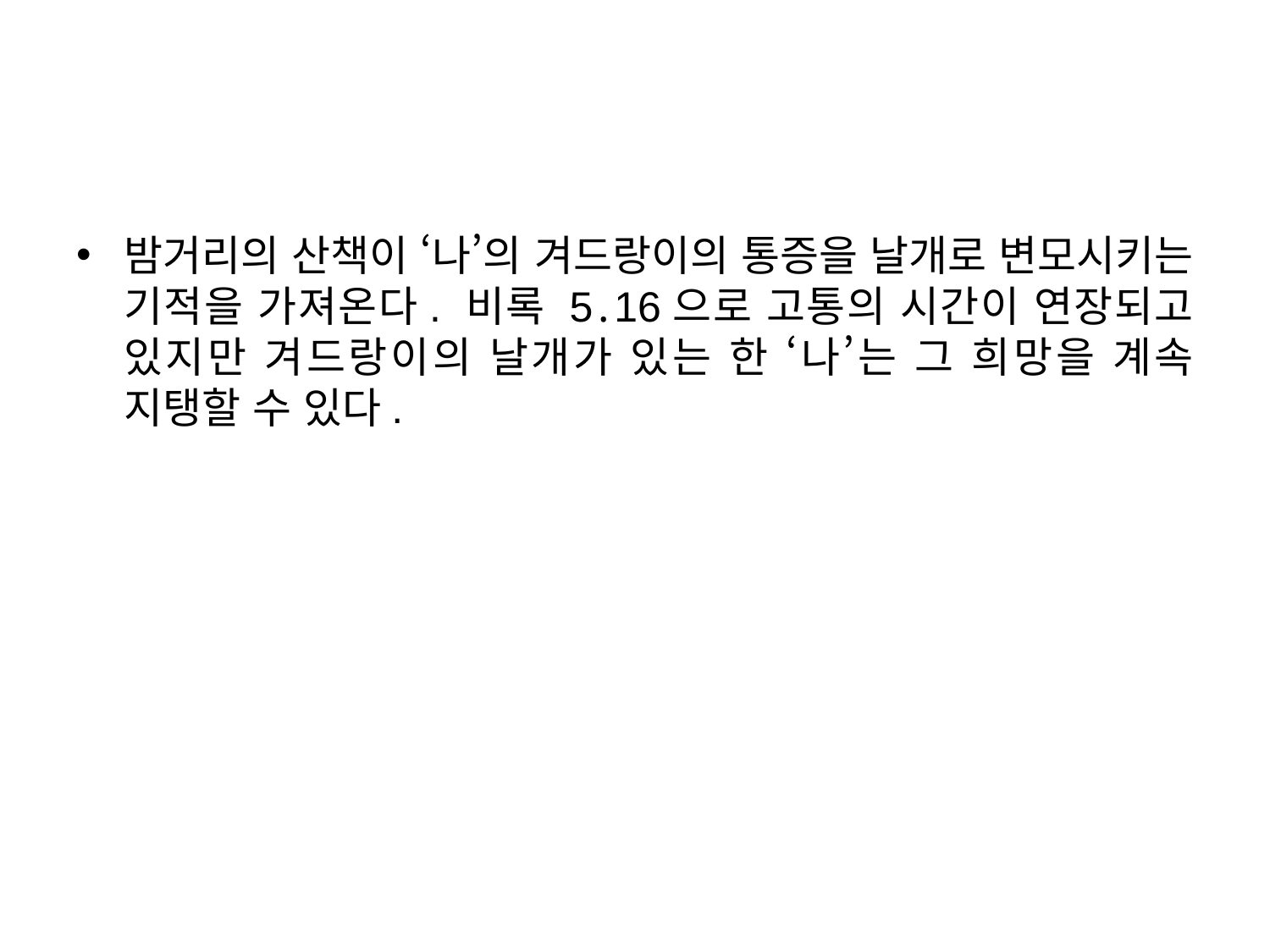

밤거리의 산책이 ‘나’의 겨드랑이의 통증을 날개로 변모시키는 기적을 가져온다. 비록 5․16으로 고통의 시간이 연장되고 있지만 겨드랑이의 날개가 있는 한 ‘나’는 그 희망을 계속 지탱할 수 있다.